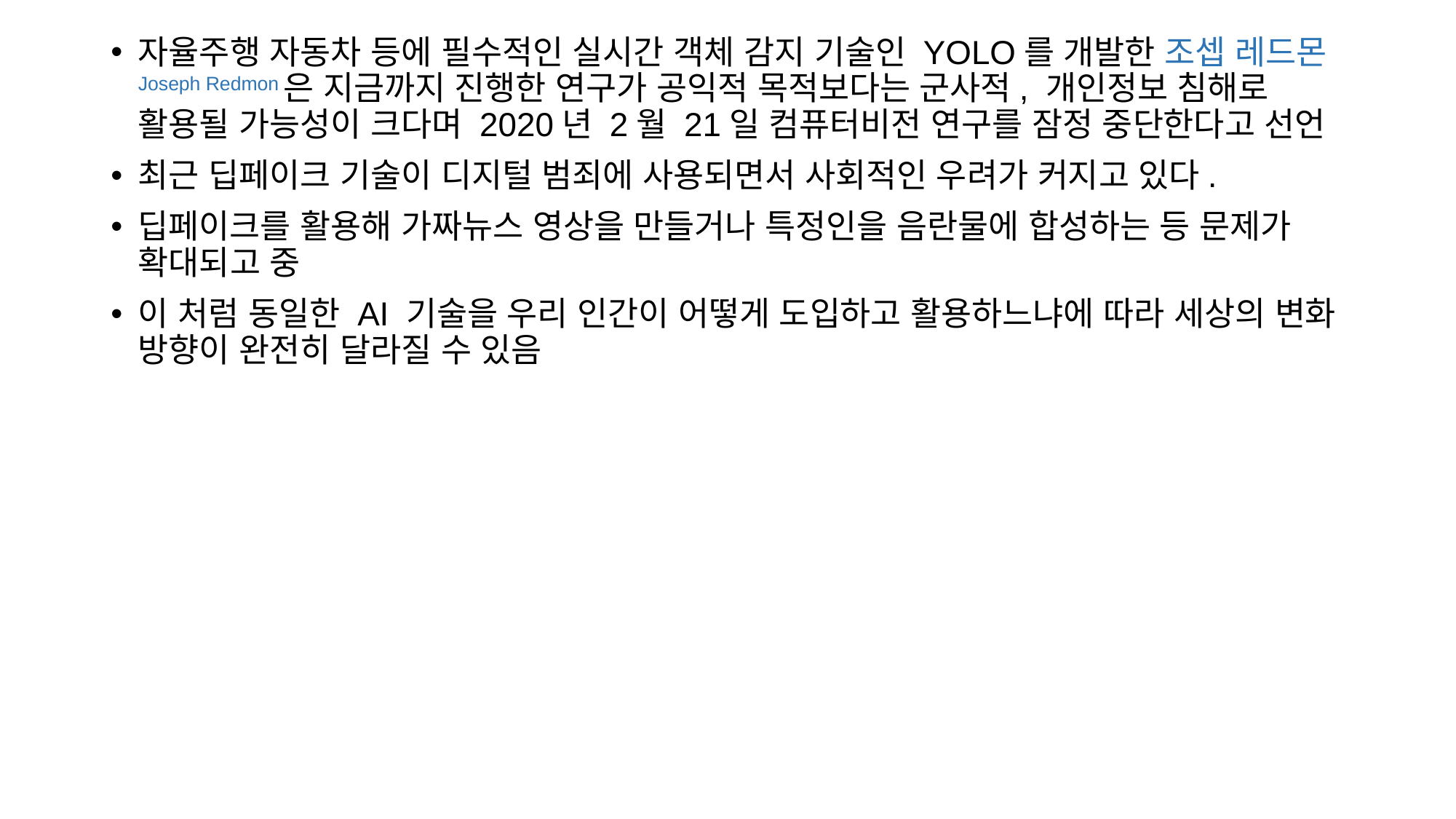

자율주행 자동차 등에 필수적인 실시간 객체 감지 기술인 YOLO를 개발한 조셉 레드몬Joseph Redmon은 지금까지 진행한 연구가 공익적 목적보다는 군사적, 개인정보 침해로 활용될 가능성이 크다며 2020년 2월 21일 컴퓨터비전 연구를 잠정 중단한다고 선언
최근 딥페이크 기술이 디지털 범죄에 사용되면서 사회적인 우려가 커지고 있다.
딥페이크를 활용해 가짜뉴스 영상을 만들거나 특정인을 음란물에 합성하는 등 문제가 확대되고 중
이 처럼 동일한 AI 기술을 우리 인간이 어떻게 도입하고 활용하느냐에 따라 세상의 변화 방향이 완전히 달라질 수 있음